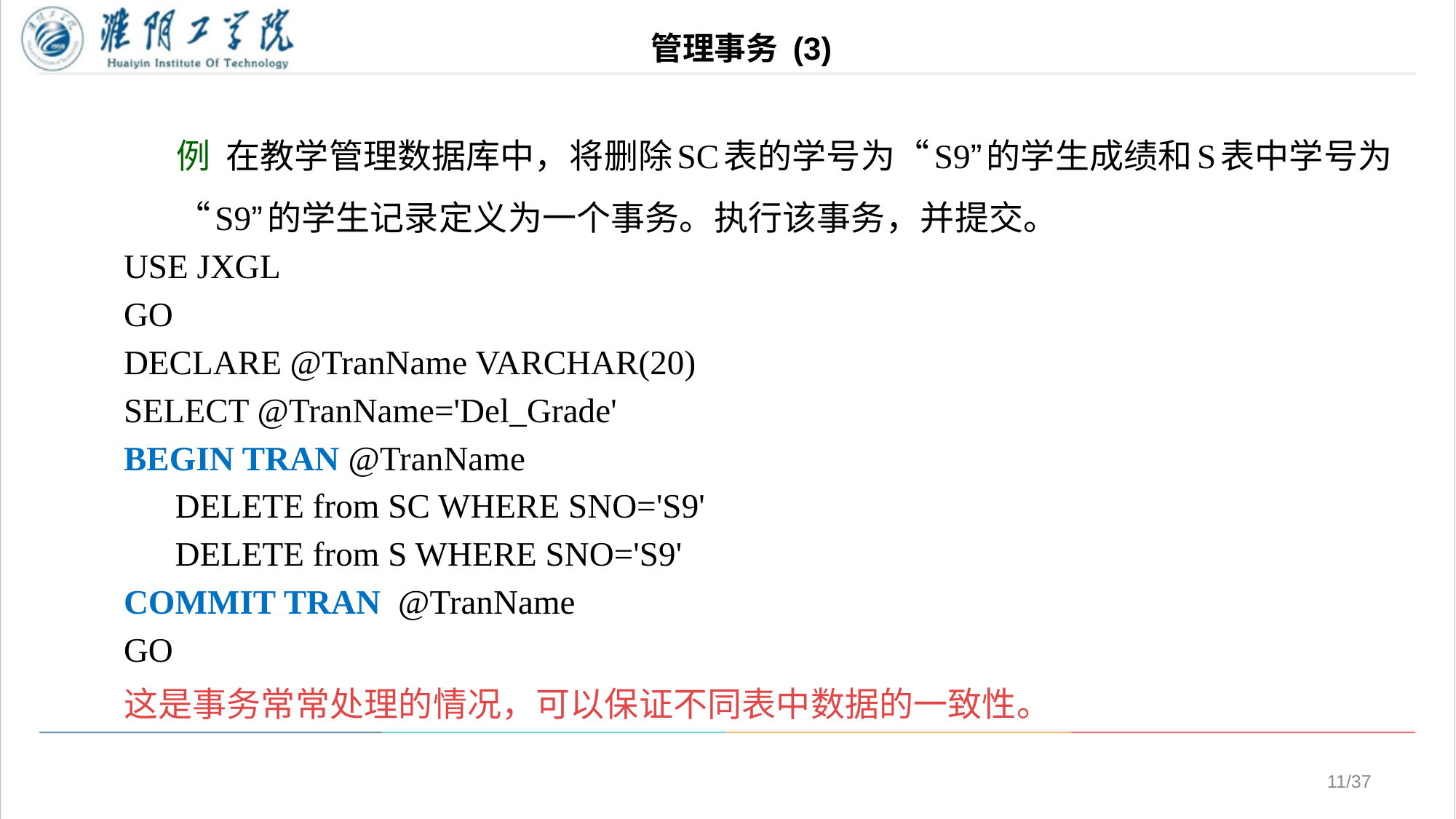

# 管理事务 (3)
例  在教学管理数据库中，将删除SC表的学号为“S9”的学生成绩和S表中学号为“S9”的学生记录定义为一个事务。执行该事务，并提交。
USE JXGL
GO
DECLARE @TranName VARCHAR(20)
SELECT @TranName='Del_Grade'
BEGIN TRAN @TranName
      DELETE from SC WHERE SNO='S9'
      DELETE from S WHERE SNO='S9'
COMMIT TRAN  @TranName
GO
这是事务常常处理的情况，可以保证不同表中数据的一致性。

11/37